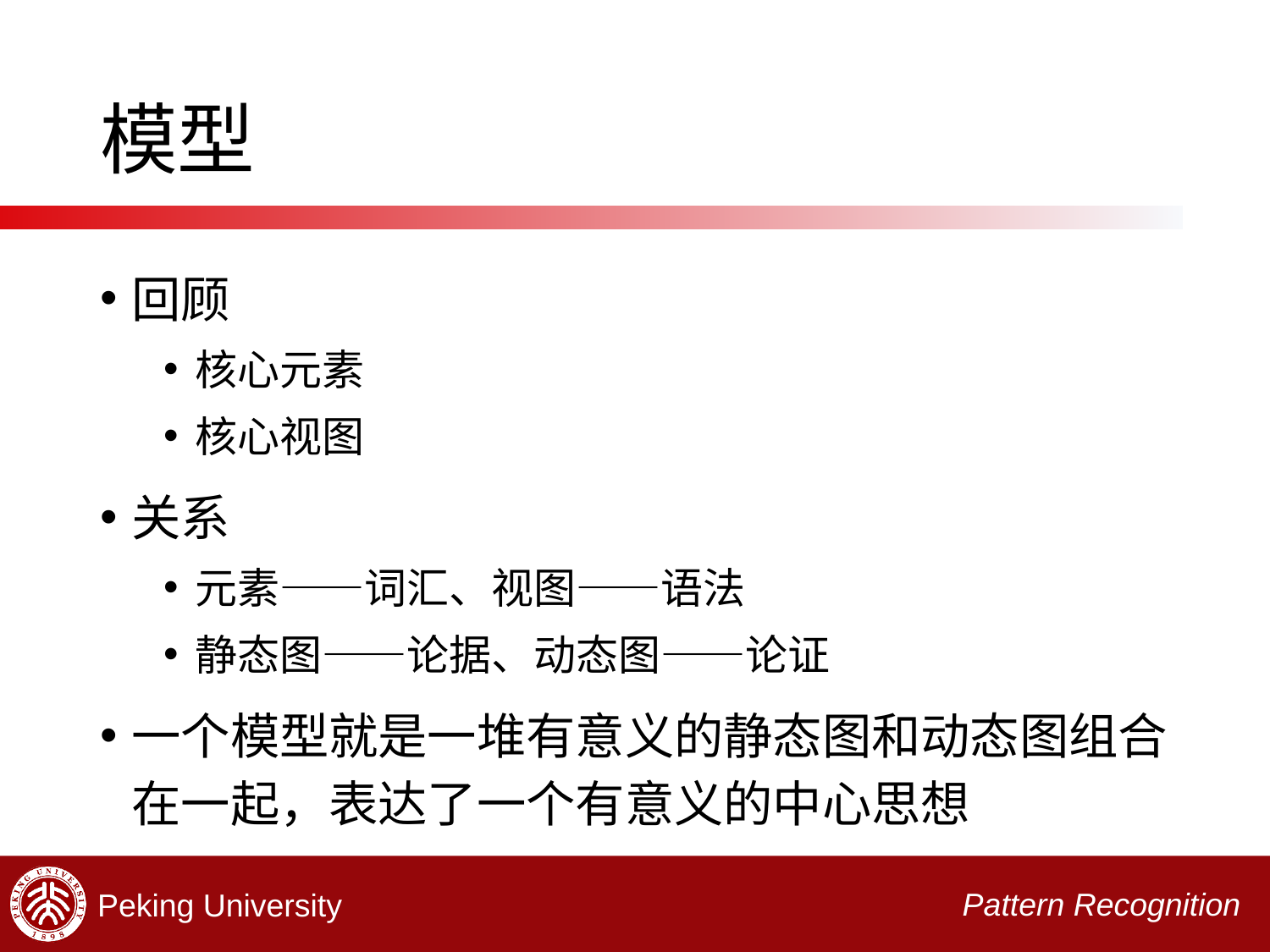

# 模型
回顾
核心元素
核心视图
关系
元素——词汇、视图——语法
静态图——论据、动态图——论证
一个模型就是一堆有意义的静态图和动态图组合在一起，表达了一个有意义的中心思想